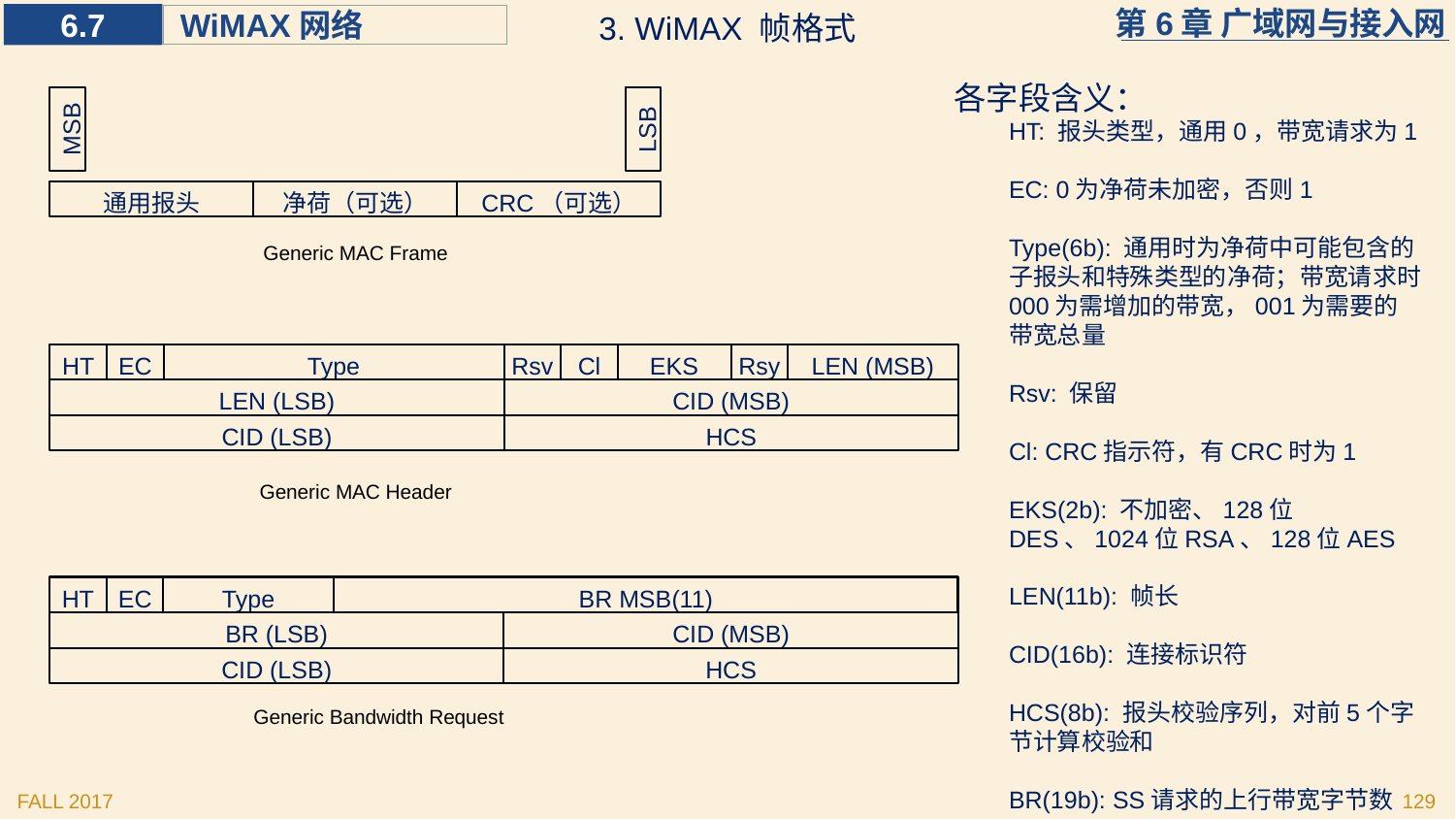

3. WiMAX 帧格式
各字段含义：
HT: 报头类型，通用0，带宽请求为1

EC: 0为净荷未加密，否则1

Type(6b): 通用时为净荷中可能包含的子报头和特殊类型的净荷；带宽请求时000为需增加的带宽，001为需要的带宽总量

Rsv: 保留

Cl: CRC指示符，有CRC时为1

EKS(2b): 不加密、128位DES、1024位RSA、128位AES

LEN(11b): 帧长

CID(16b): 连接标识符

HCS(8b): 报头校验序列，对前5个字节计算校验和

BR(19b): SS请求的上行带宽字节数
MSB
LSB
通用报头
净荷（可选）
CRC（可选）
Generic MAC Frame
HT
EC
Type
Rsv
Cl
EKS
Rsy
LEN (MSB)
LEN (LSB)
CID (MSB)
CID (LSB)
HCS
Generic MAC Header
HT
EC
Type
BR MSB(11)
BR (LSB)
CID (MSB)
CID (LSB)
HCS
Generic Bandwidth Request